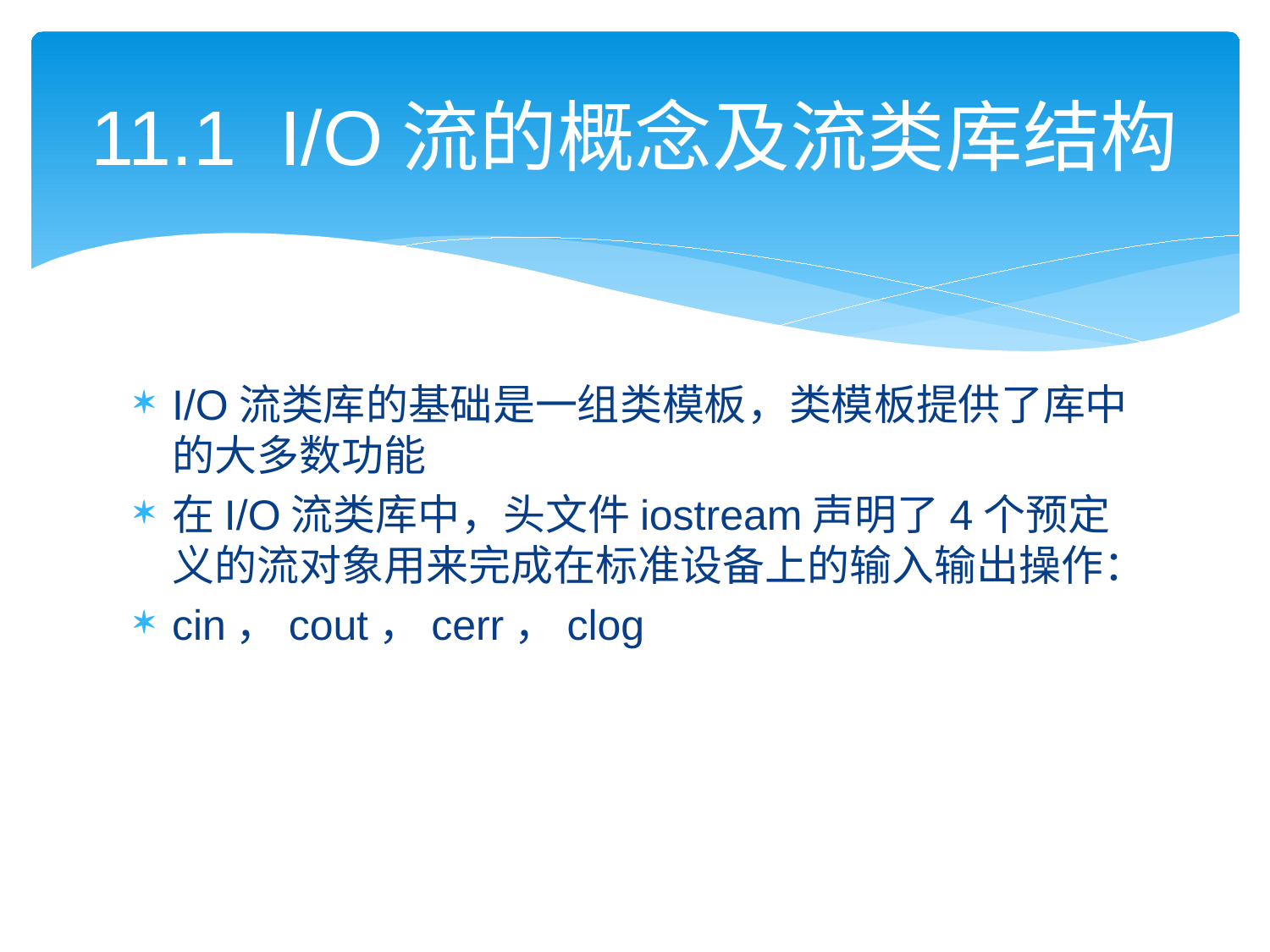

# 11.1  I/O流的概念及流类库结构
I/O流类库的基础是一组类模板，类模板提供了库中的大多数功能
在I/O流类库中，头文件iostream声明了4个预定义的流对象用来完成在标准设备上的输入输出操作：
cin，cout，cerr，clog